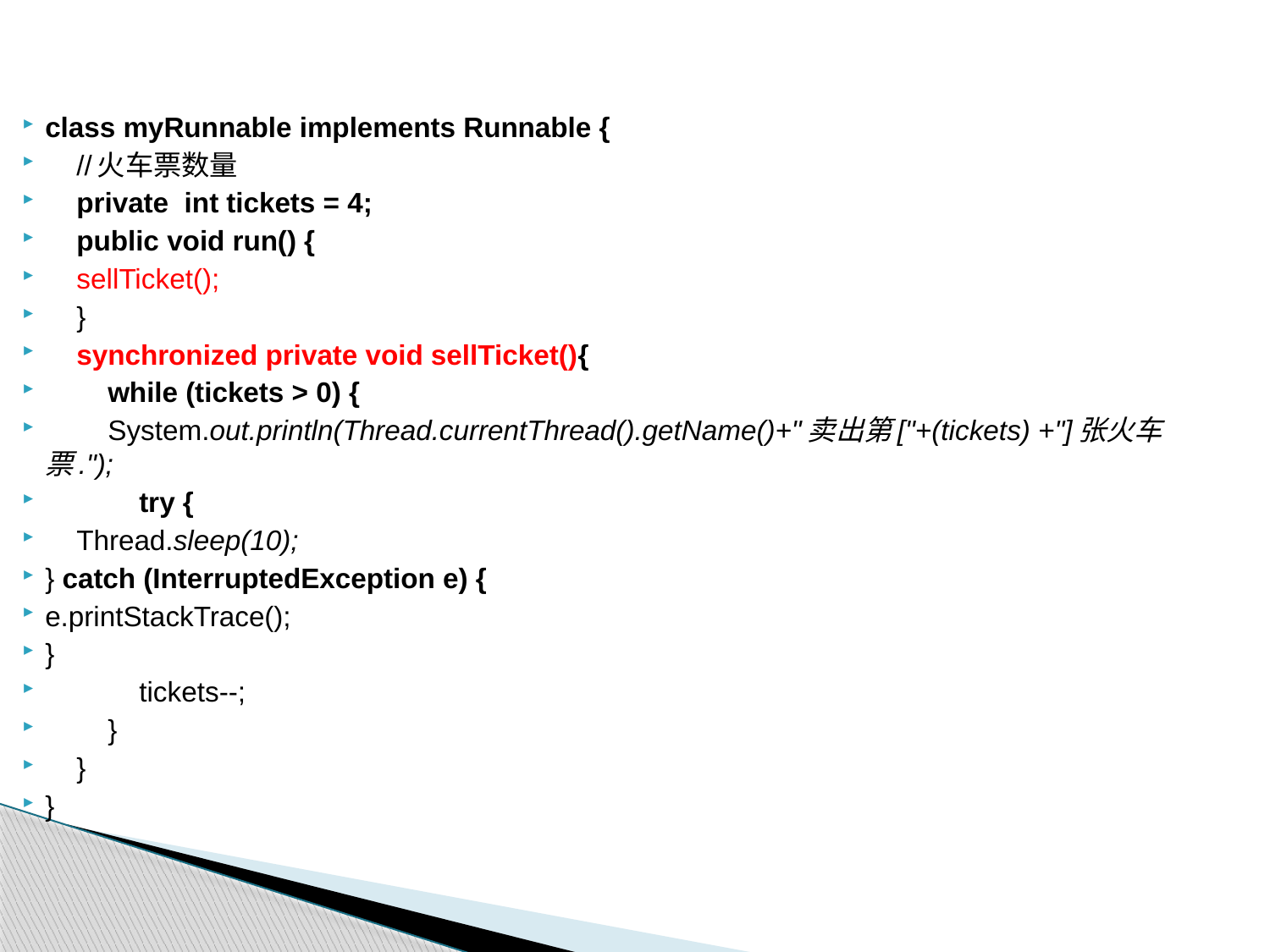

class myRunnable implements Runnable {
    //火车票数量
    private  int tickets = 4;
    public void run() {
    sellTicket();
    }
    synchronized private void sellTicket(){
        while (tickets > 0) {
        System.out.println(Thread.currentThread().getName()+"卖出第["+(tickets) +"]张火车票.");
            try {
    Thread.sleep(10);
} catch (InterruptedException e) {
e.printStackTrace();
}
            tickets--;
        }
    }
}